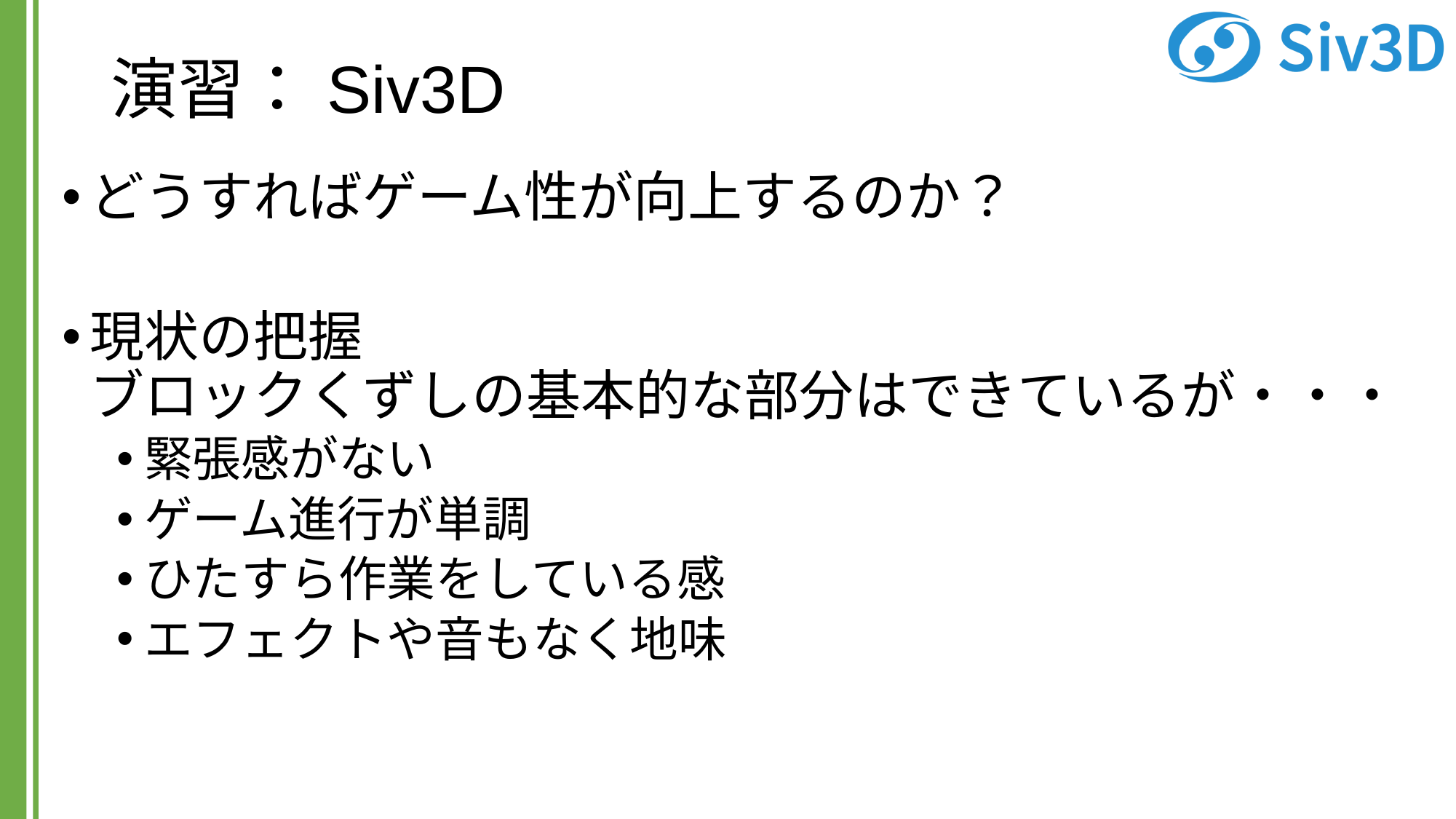

# 演習：Siv3D
どうすればゲーム性が向上するのか？
現状の把握
ブロックくずしの基本的な部分はできているが・・・
緊張感がない
ゲーム進行が単調
ひたすら作業をしている感
エフェクトや音もなく地味